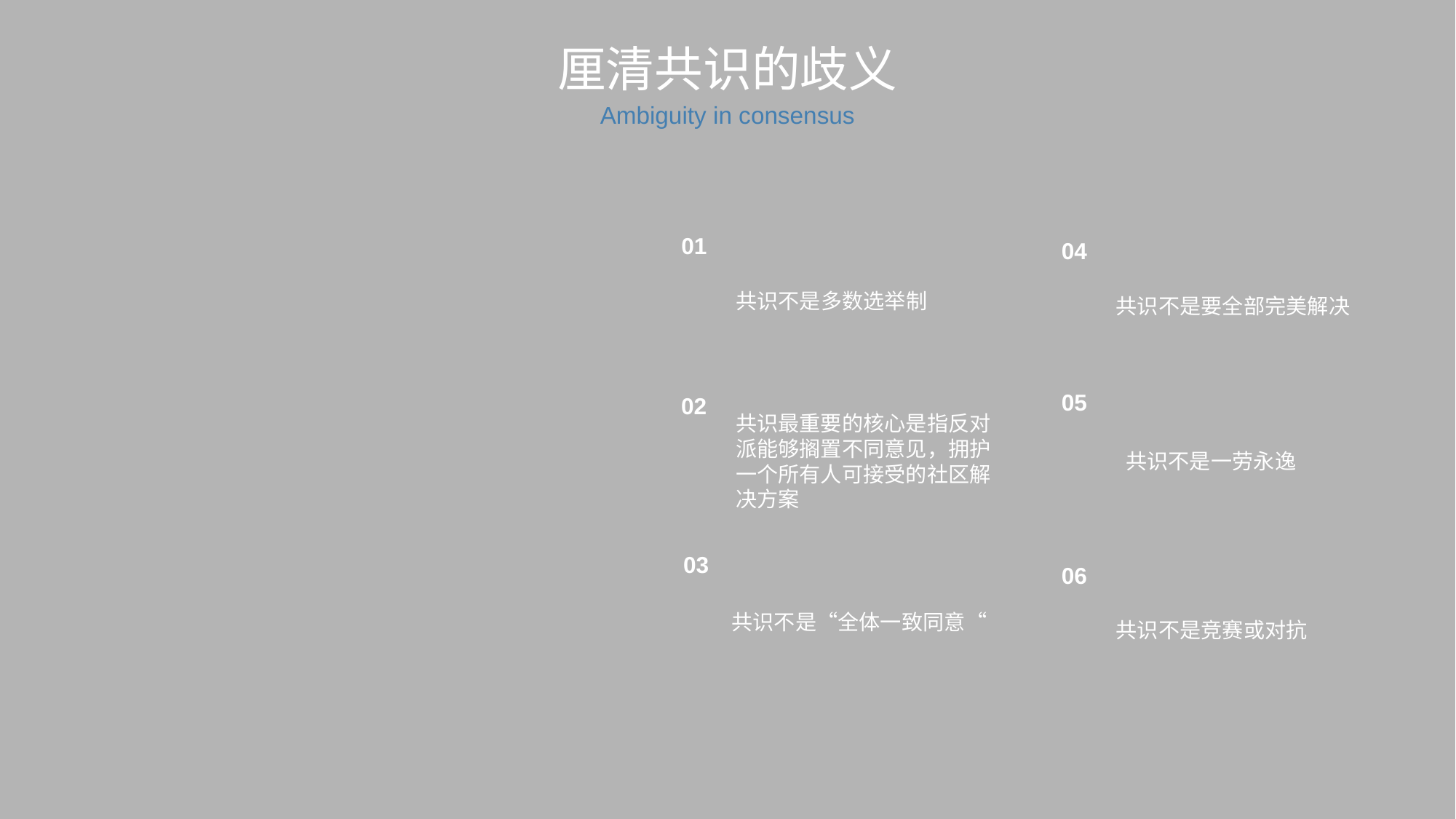

厘清共识的歧义
Ambiguity in consensus
01
共识不是多数选举制
04
共识不是要全部完美解决
05
 共识不是一劳永逸
02
共识最重要的核心是指反对派能够搁置不同意见，拥护一个所有人可接受的社区解决方案
03
共识不是“全体一致同意“
06
共识不是竞赛或对抗